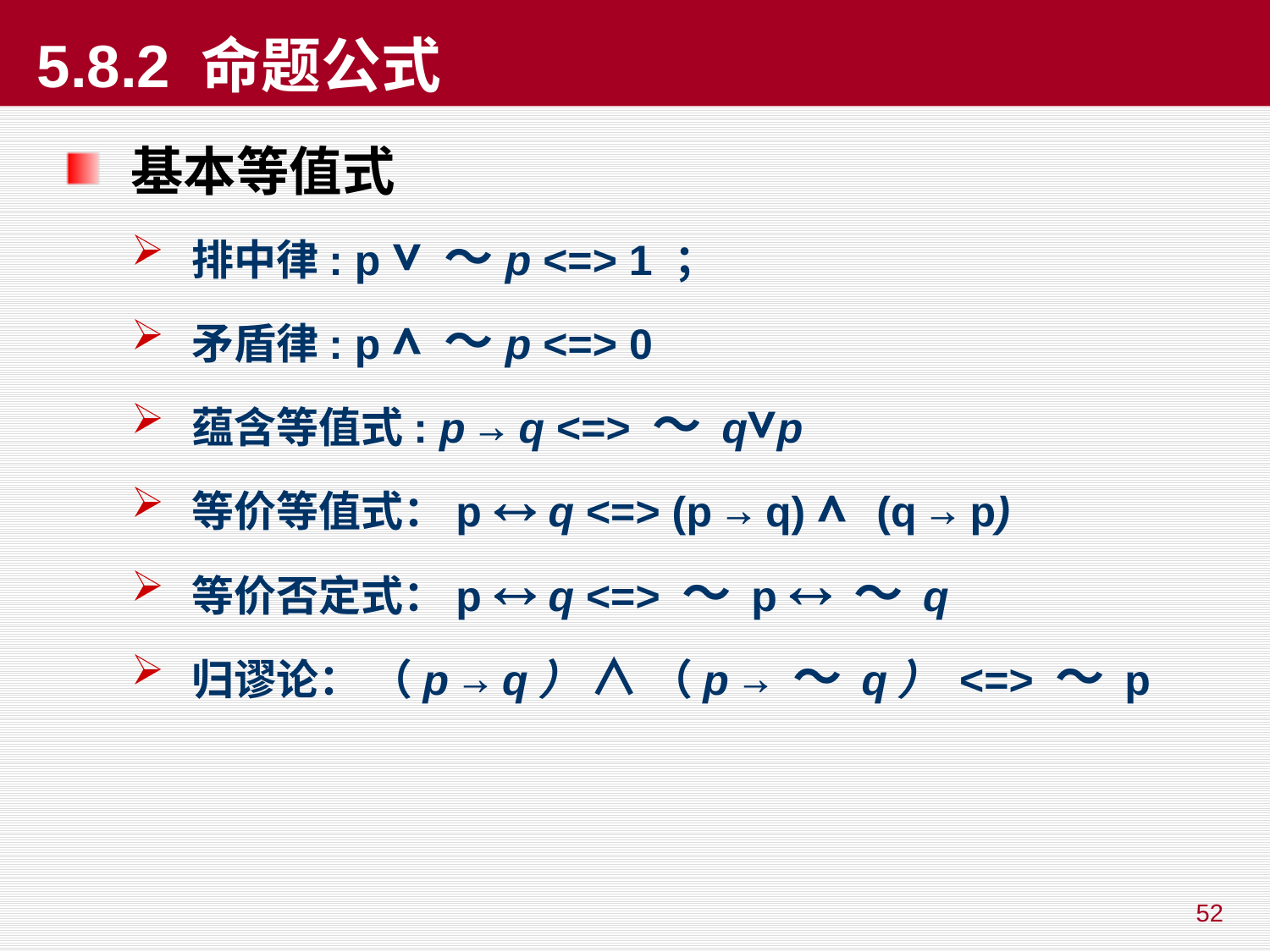

# 5.8.2 命题公式
基本等值式
排中律: p ∨ ～p <=> 1 ；
矛盾律: p ∧ ～p <=> 0
蕴含等值式: p → q <=> ～ q∨p
等价等值式：p ↔ q <=> (p → q) ∧ (q → p)
等价否定式：p ↔ q <=> ～ p ↔ ～ q
归谬论： （p → q） ∧ （p → ～ q） <=> ～ p

52